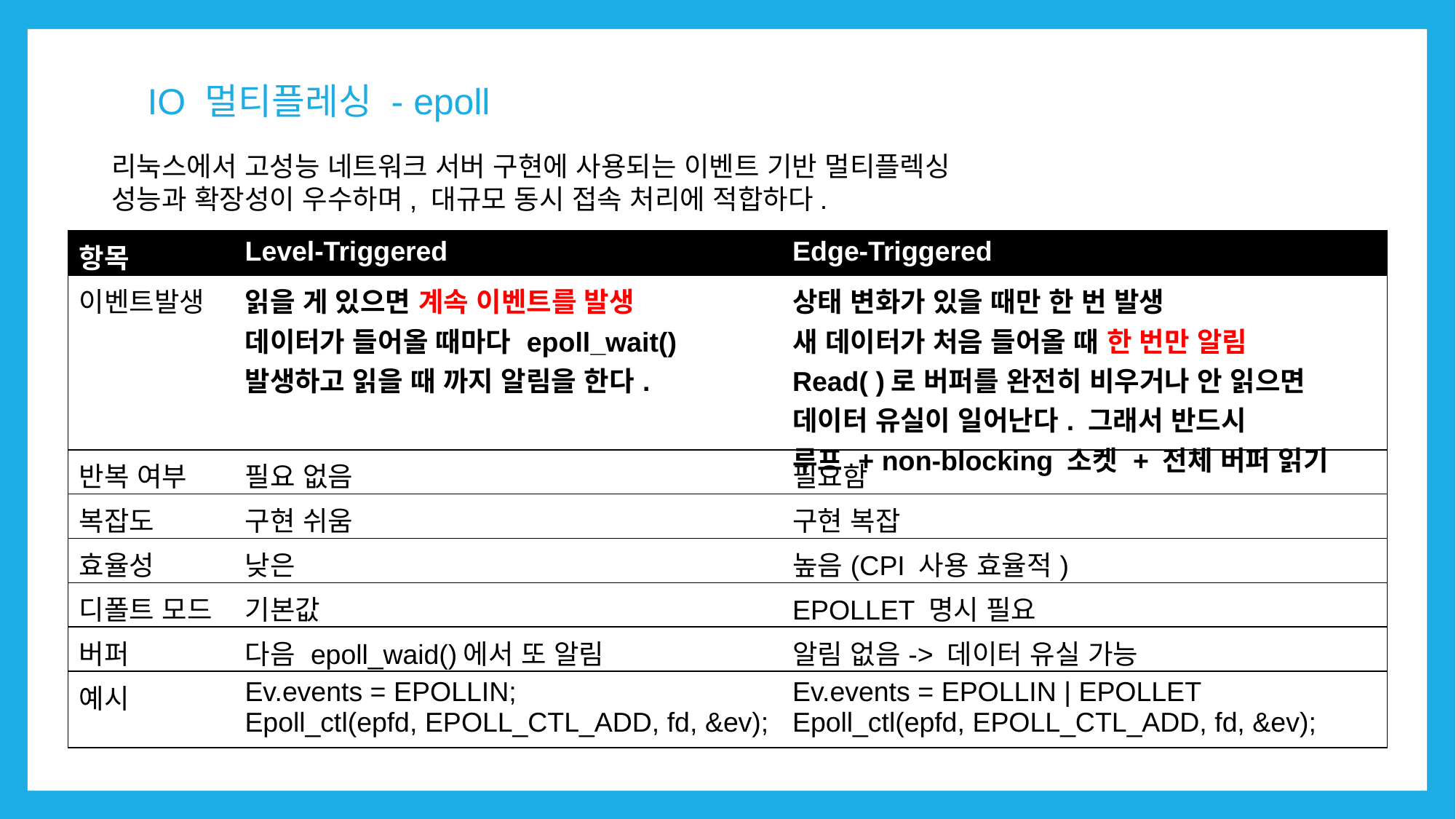

# IO 멀티플레싱 - epoll
리눅스에서 고성능 네트워크 서버 구현에 사용되는 이벤트 기반 멀티플렉싱
성능과 확장성이 우수하며, 대규모 동시 접속 처리에 적합하다.
| 항목 | Level-Triggered | Edge-Triggered |
| --- | --- | --- |
| 이벤트발생 | 읽을 게 있으면 계속 이벤트를 발생 데이터가 들어올 때마다 epoll\_wait()발생하고 읽을 때 까지 알림을 한다. | 상태 변화가 있을 때만 한 번 발생 새 데이터가 처음 들어올 때 한 번만 알림 Read( )로 버퍼를 완전히 비우거나 안 읽으면 데이터 유실이 일어난다. 그래서 반드시 루프 + non-blocking 소켓 + 전체 버퍼 읽기 |
| 반복 여부 | 필요 없음 | 필요함 |
| 복잡도 | 구현 쉬움 | 구현 복잡 |
| 효율성 | 낮은 | 높음(CPI 사용 효율적) |
| 디폴트 모드 | 기본값 | EPOLLET 명시 필요 |
| 버퍼 | 다음 epoll\_waid()에서 또 알림 | 알림 없음-> 데이터 유실 가능 |
| 예시 | Ev.events = EPOLLIN; Epoll\_ctl(epfd, EPOLL\_CTL\_ADD, fd, &ev); | Ev.events = EPOLLIN | EPOLLET Epoll\_ctl(epfd, EPOLL\_CTL\_ADD, fd, &ev); |